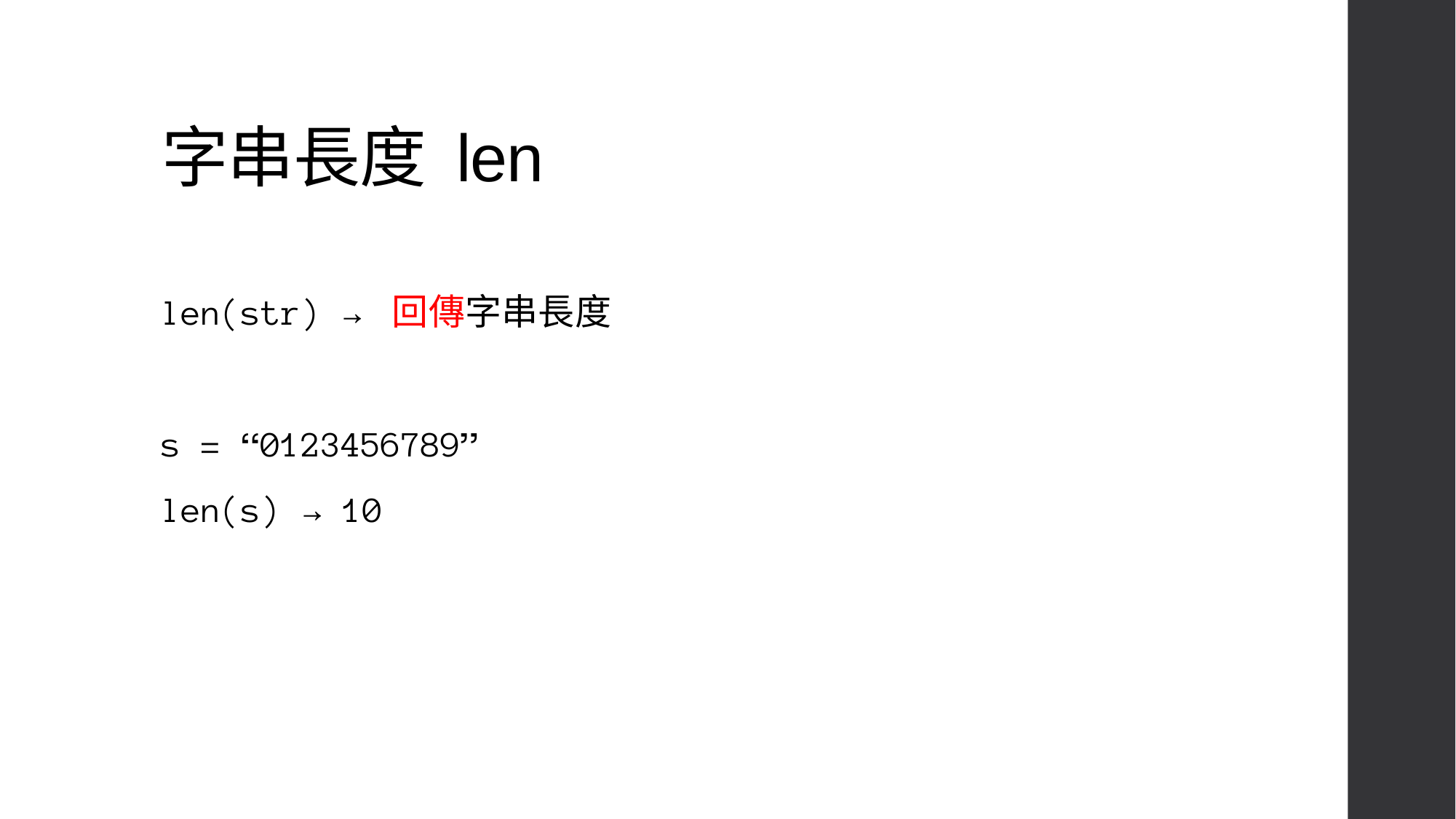

# 字串長度 len

len(str) → 回傳字串長度

s = “0123456789”
len(s) → 10